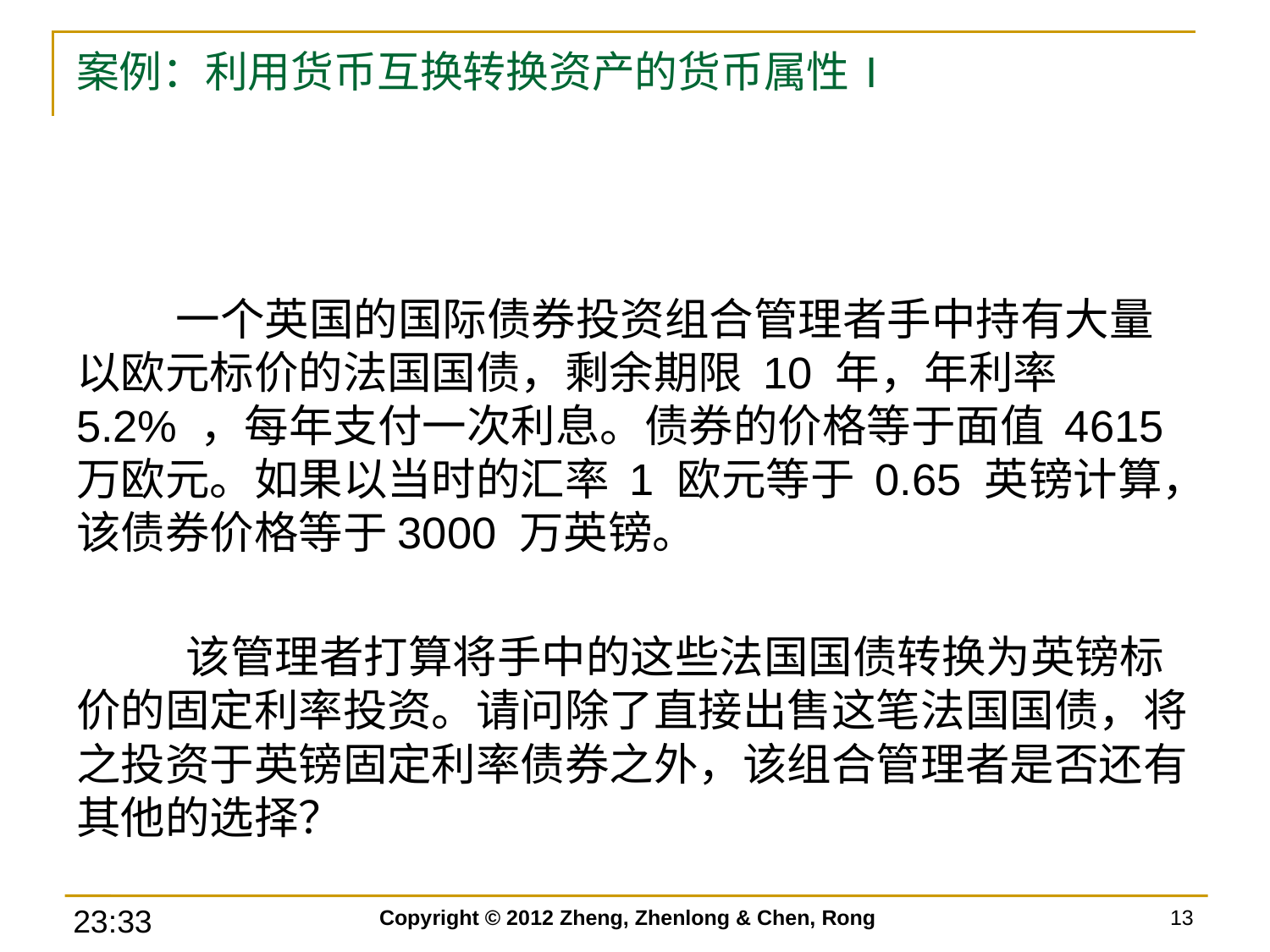

# 案例：利用货币互换转换资产的货币属性 I

         一个英国的国际债券投资组合管理者手中持有大量以欧元标价的法国国债，剩余期限 10 年，年利率 5.2% ，每年支付一次利息。债券的价格等于面值 4615 万欧元。如果以当时的汇率 1 欧元等于 0.65 英镑计算，该债券价格等于3000 万英镑。

          该管理者打算将手中的这些法国国债转换为英镑标价的固定利率投资。请问除了直接出售这笔法国国债，将之投资于英镑固定利率债券之外，该组合管理者是否还有其他的选择？
Copyright © 2012 Zheng, Zhenlong & Chen, Rong
13